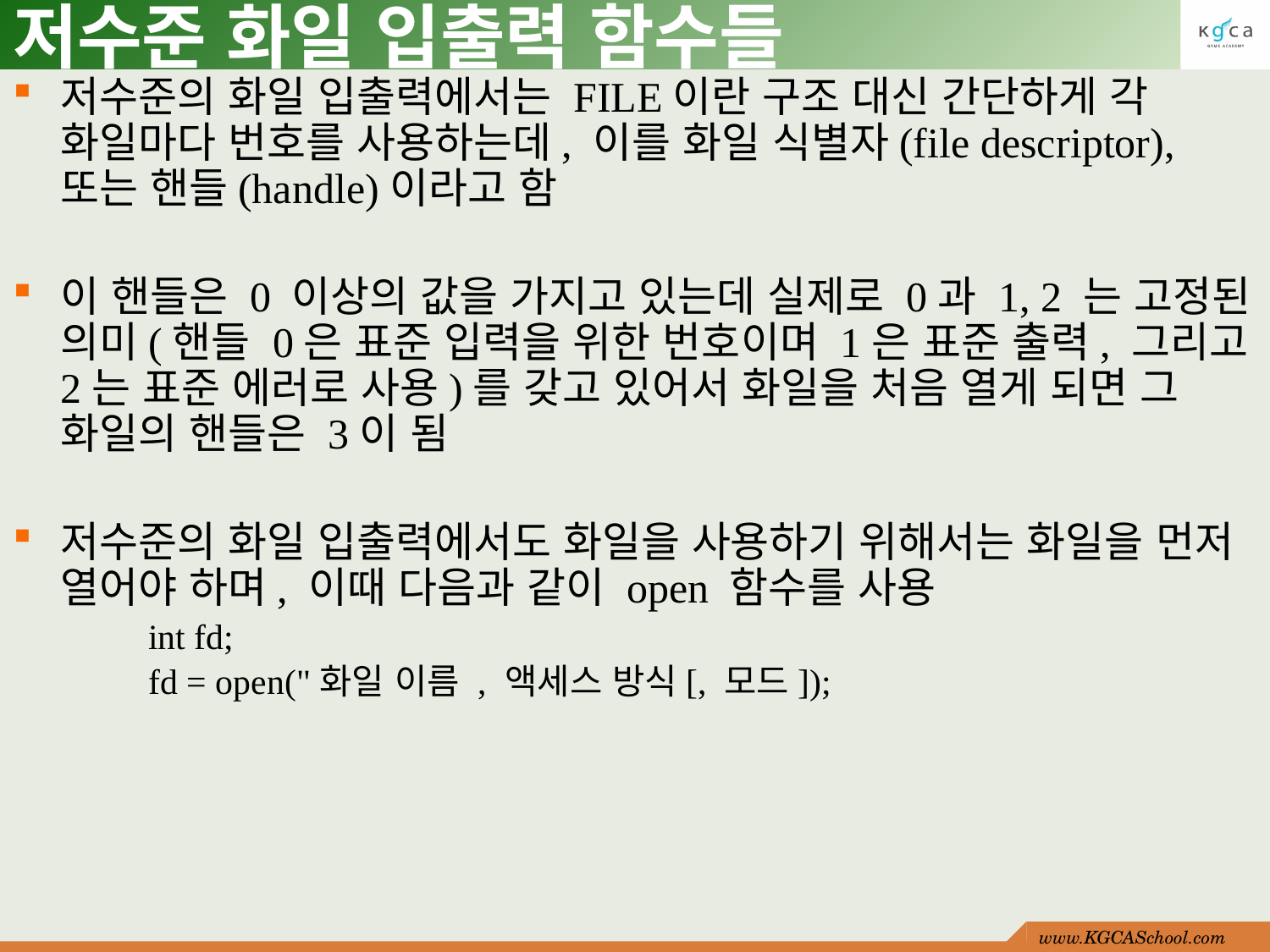

# 저수준 화일 입출력 함수들
저수준의 화일 입출력에서는 FILE이란 구조 대신 간단하게 각 화일마다 번호를 사용하는데, 이를 화일 식별자(file descriptor), 또는 핸들(handle)이라고 함

이 핸들은 0 이상의 값을 가지고 있는데 실제로 0과 1, 2 는 고정된 의미(핸들 0은 표준 입력을 위한 번호이며 1은 표준 출력, 그리고 2는 표준 에러로 사용)를 갖고 있어서 화일을 처음 열게 되면 그 화일의 핸들은 3이 됨

저수준의 화일 입출력에서도 화일을 사용하기 위해서는 화일을 먼저 열어야 하며, 이때 다음과 같이 open 함수를 사용
 int fd;
 fd = open("화일 이름 , 액세스 방식[, 모드]);